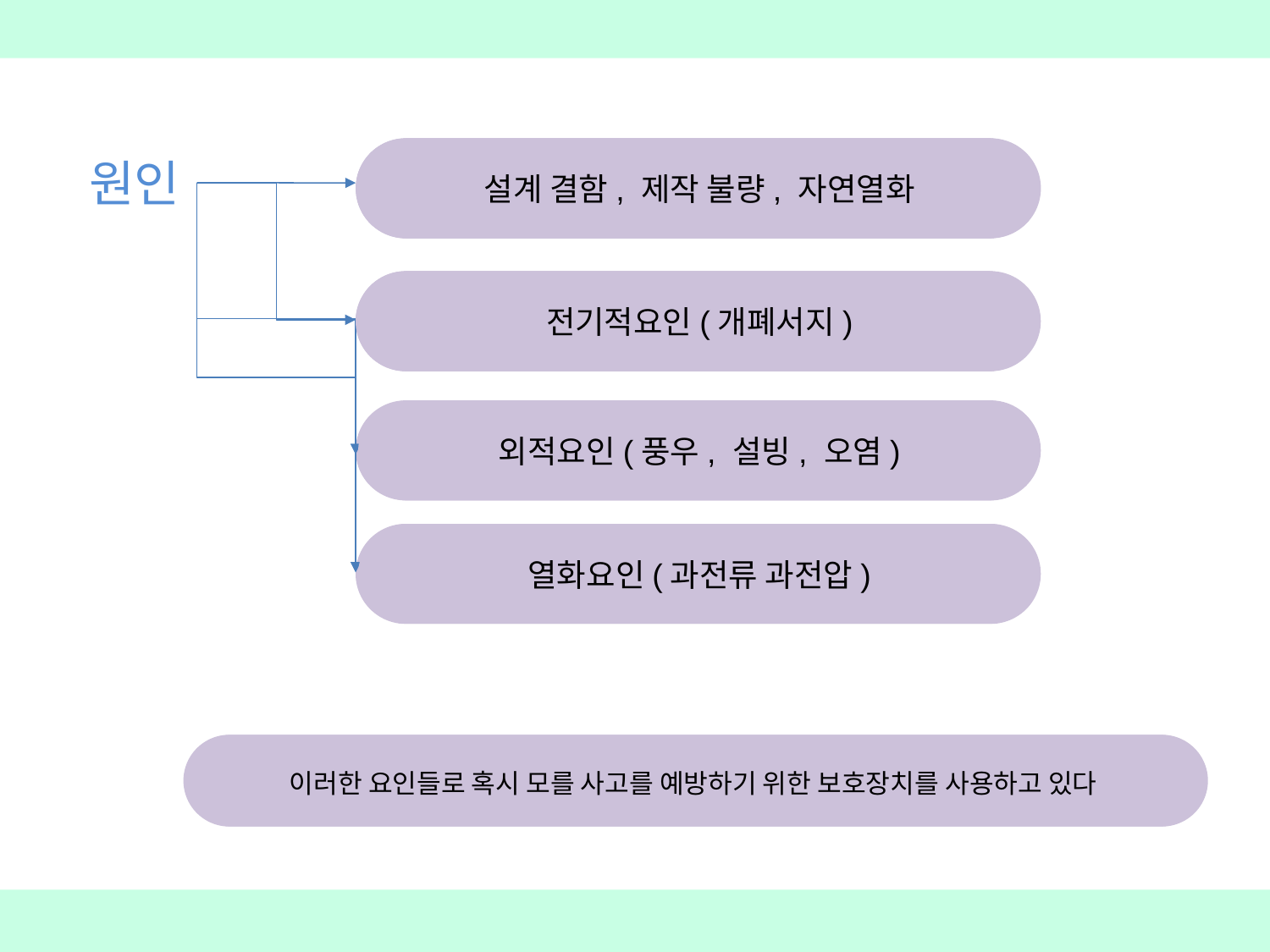

설계 결함, 제작 불량, 자연열화
설계 결함, 제작 불량, 자연열화
설계 결함, 제작 불량, 자연열화
원인
전기적요인(개폐서지)
전기적요인(개폐서지)
전기적요인(개폐서지)
외적요인(풍우, 설빙, 오염)
외적요인(풍우, 설빙, 오염)
열화요인(과전류 과전압)
열화요인(과전류 과전압)
이러한 요인들로 혹시 모를 사고를 예방하기 위한 보호장치를 사용하고 있다
이러한 요인들로 혹시 모를 사고를 예방하기 위한 보호장치를 사용하고 있다